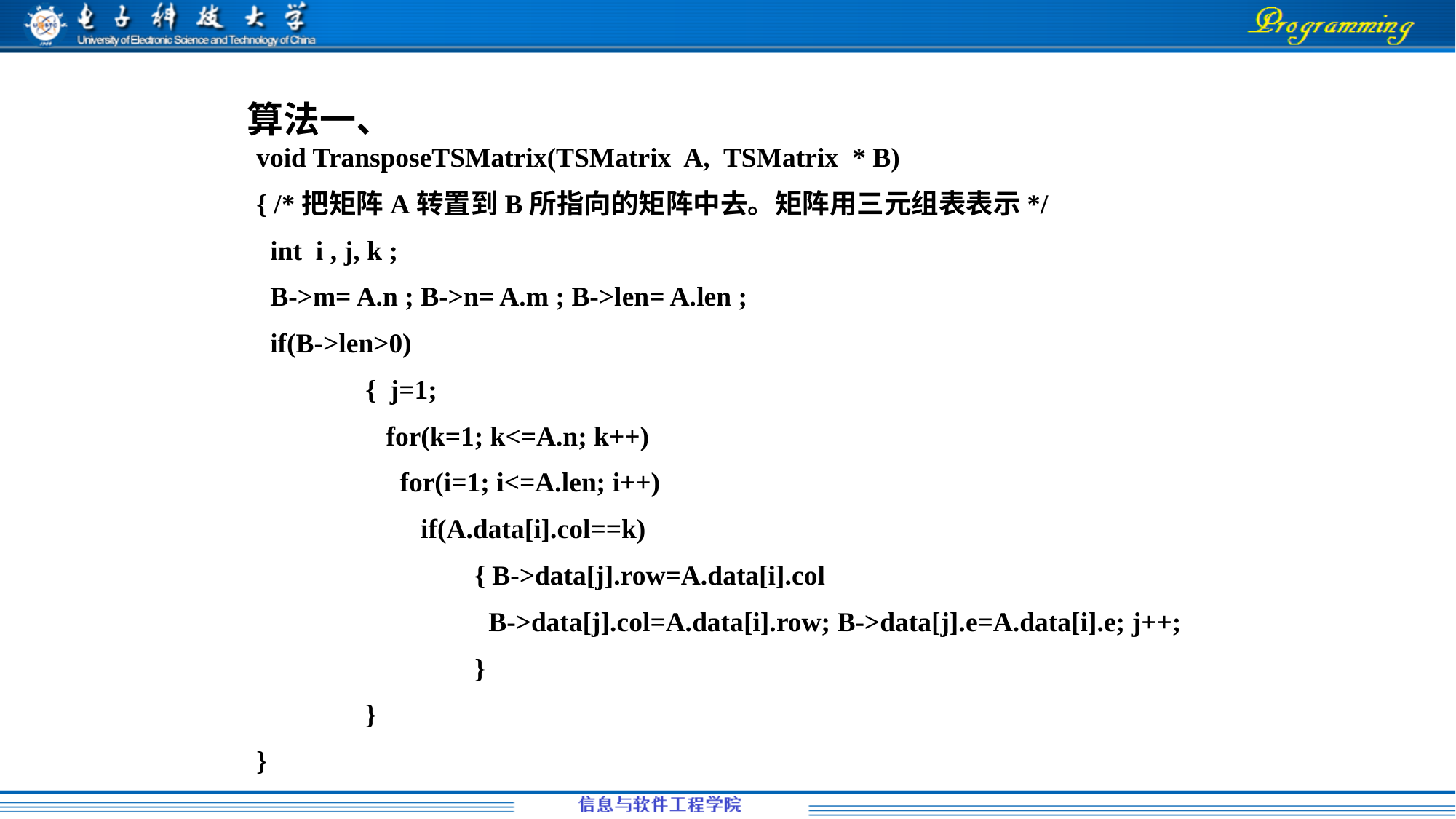

算法一、
void TransposeTSMatrix(TSMatrix  A,  TSMatrix  * B)
{ /*把矩阵A转置到B所指向的矩阵中去。矩阵用三元组表表示*/
  int  i , j, k ;
  B->m= A.n ; B->n= A.m ; B->len= A.len ;
  if(B->len>0)
	{  j=1;
	   for(k=1; k<=A.n; k++)
	     for(i=1; i<=A.len; i++)
	        if(A.data[i].col==k)
		{ B->data[j].row=A.data[i].col
		  B->data[j].col=A.data[i].row; B->data[j].e=A.data[i].e; j++;
		}
	}
}